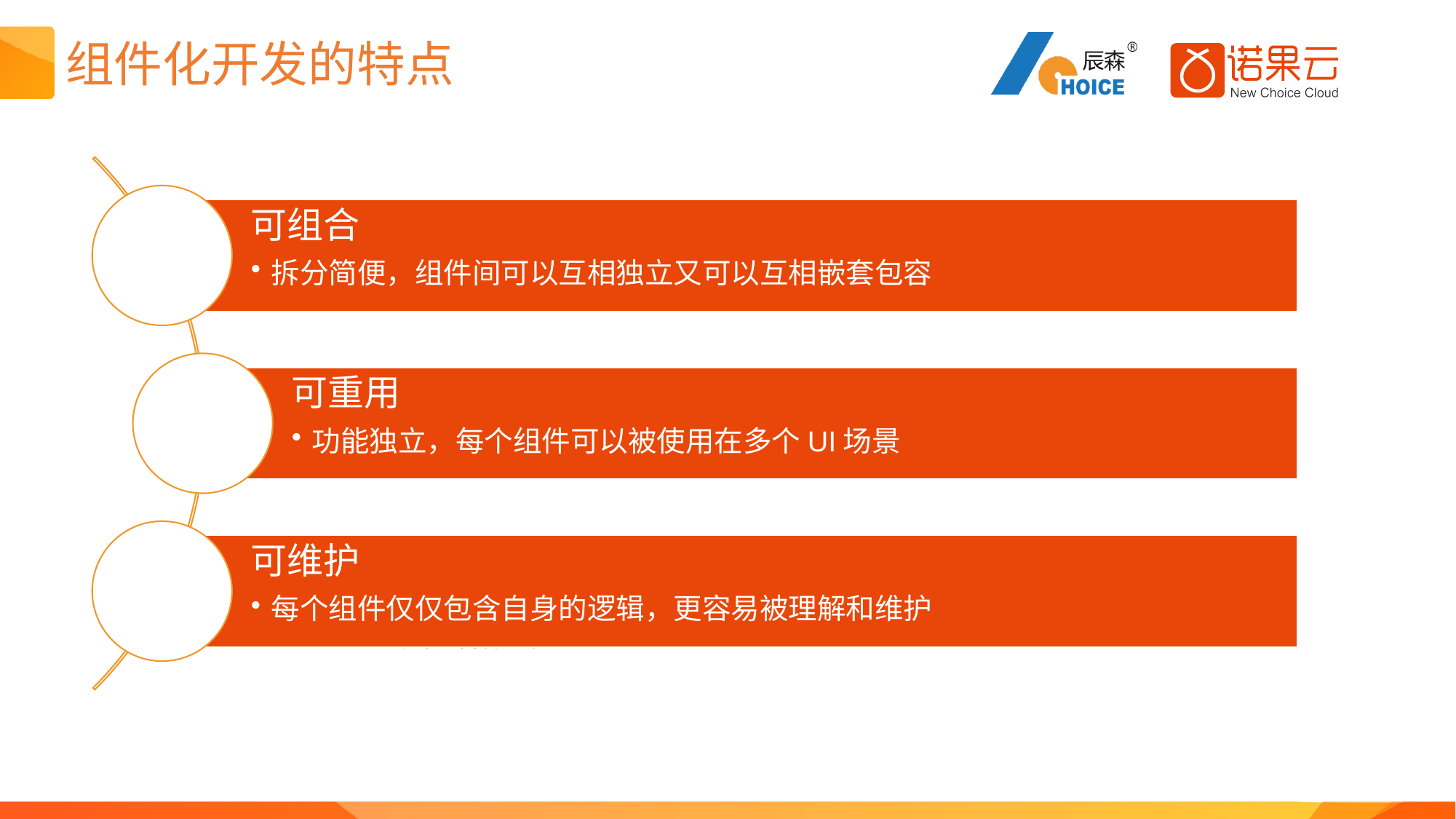

# 组件化开发的特点

可组合
拆分简便，组件间可以互相独立又可以互相嵌套包容
可重用
功能独立，每个组件可以被使用在多个UI场景
可维护
每个组件仅仅包含自身的逻辑，更容易被理解和维护
特点
单击以添加内容文本，单击以添加内容文本单击以添加内容文本单击以添加内容文本单击以添加内容文本单击以添加内容文本
添加
文字